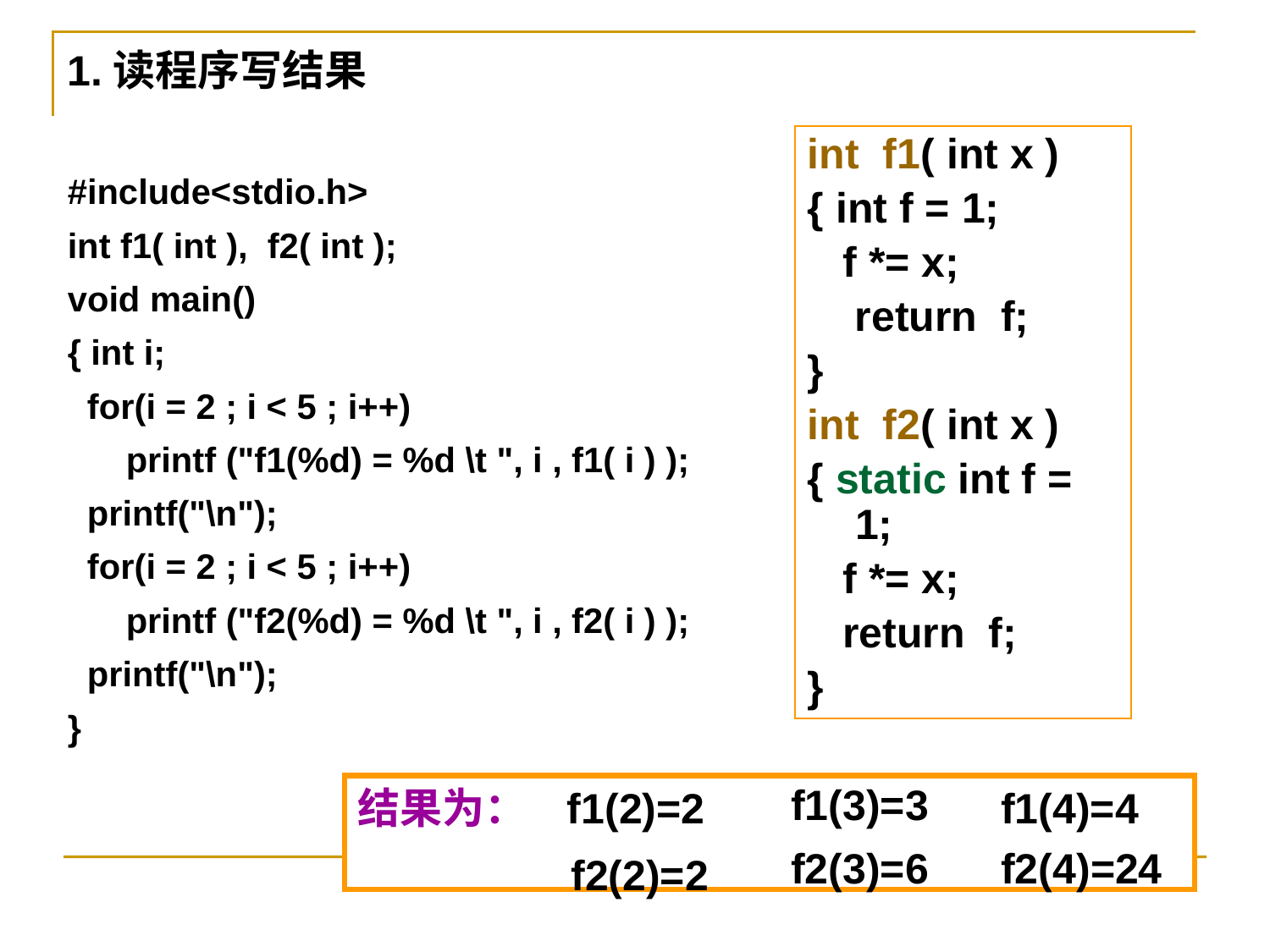

1.读程序写结果

#include<stdio.h>
int f1( int ),  f2( int );
void main()
{ int i;
  for(i = 2 ; i < 5 ; i++)
      printf ("f1(%d) = %d \t ", i , f1( i ) );
  printf("\n");
  for(i = 2 ; i < 5 ; i++)
      printf ("f2(%d) = %d \t ", i , f2( i ) );
  printf("\n");
}
int  f1( int x )
{ int f = 1;
   f *= x;
    return  f;
}
int  f2( int x )
{ static int f = 1;
   f *= x;
   return  f;
}
f1(3)=3
结果为：    f1(2)=2

f1(4)=4
f2(3)=6
f2(4)=24
f2(2)=2